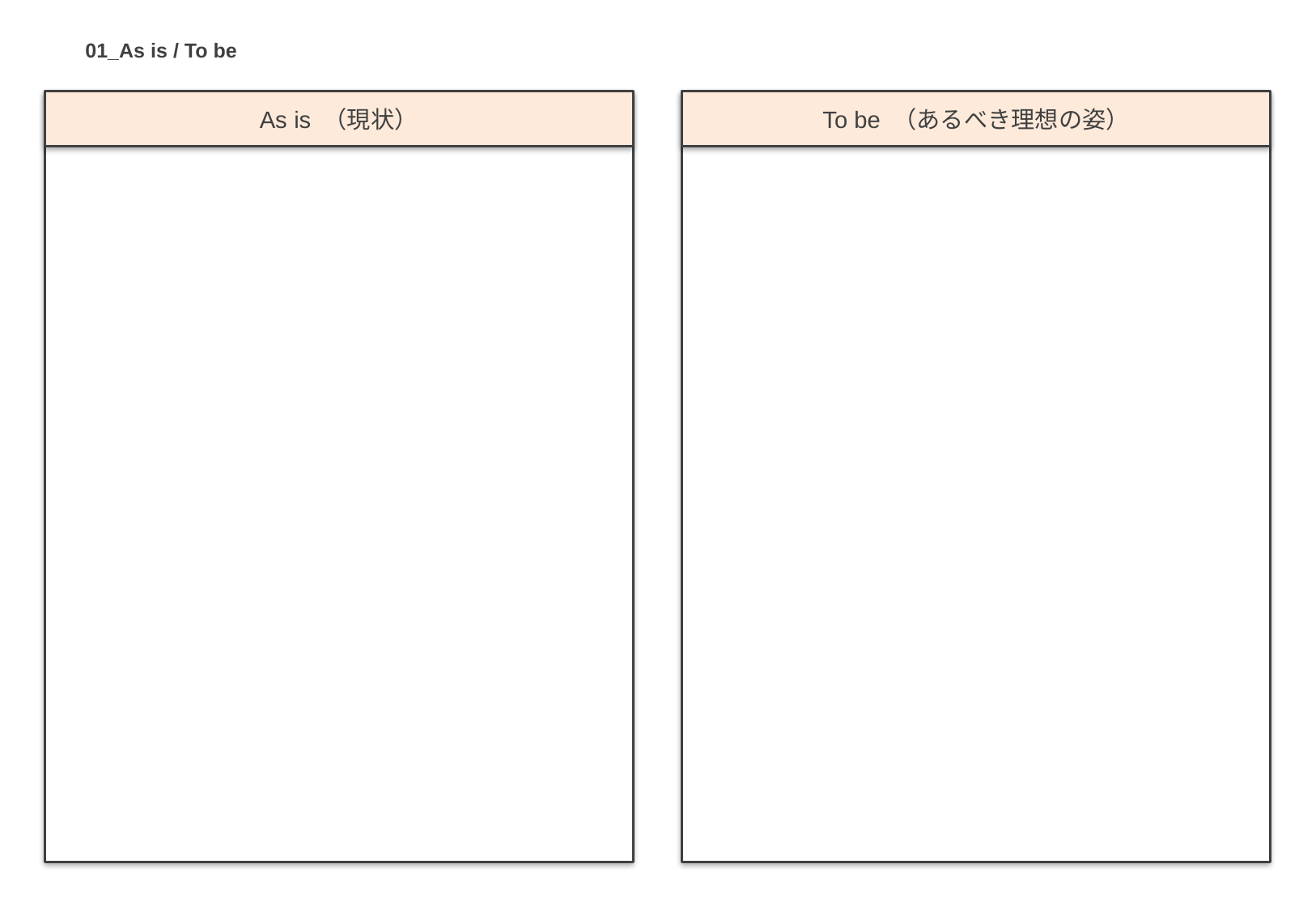

01_As is / To be

As is （現状）
To be （あるべき理想の姿）